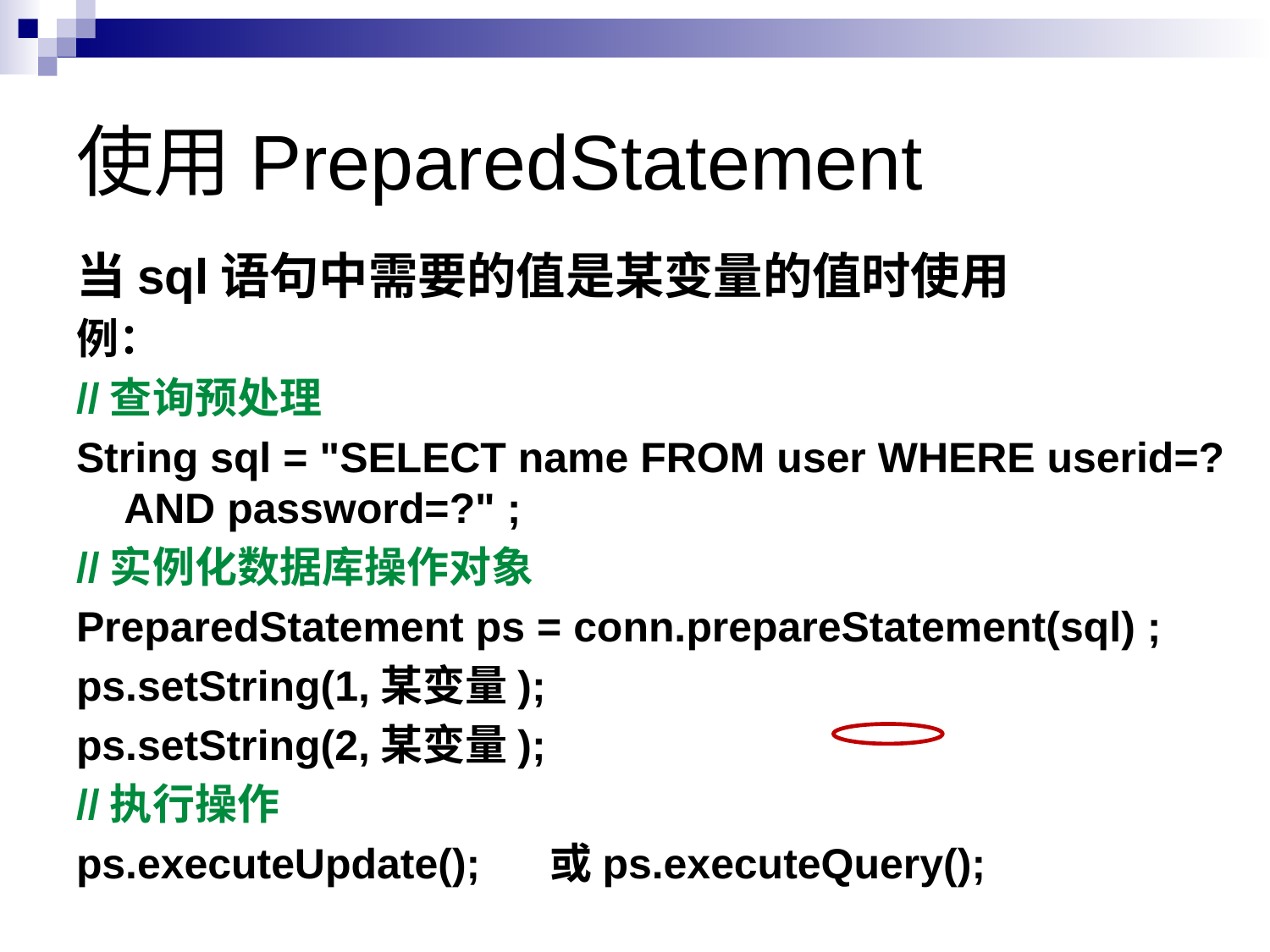

# 使用PreparedStatement
当sql语句中需要的值是某变量的值时使用
例：
//查询预处理
String sql = "SELECT name FROM user WHERE userid=? AND password=?" ;
//实例化数据库操作对象
PreparedStatement ps = conn.prepareStatement(sql) ;
ps.setString(1,某变量);
ps.setString(2,某变量);
//执行操作
ps.executeUpdate();     或ps.executeQuery();

12